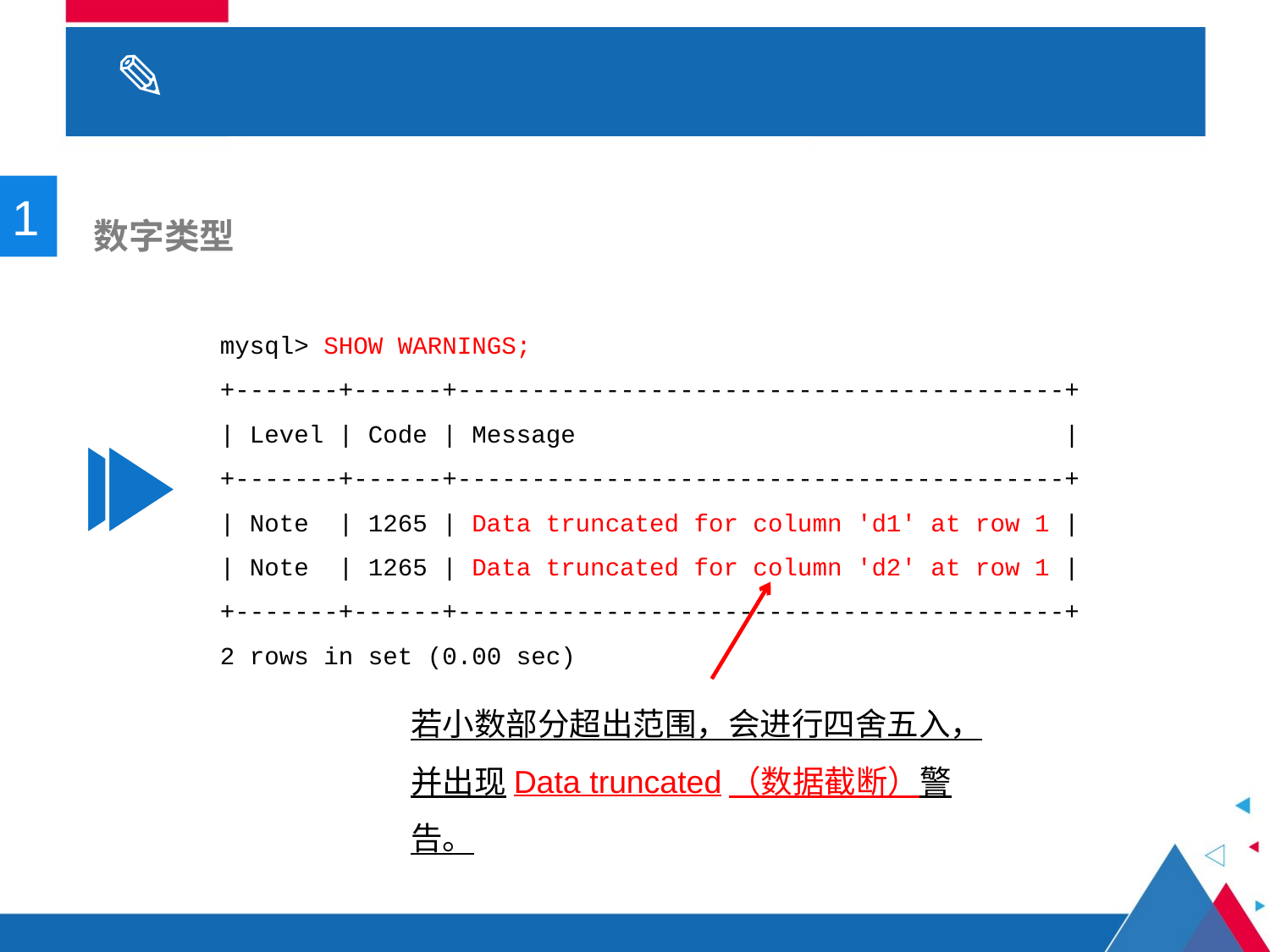

# 3.1 数据类型

1
  数字类型
mysql> SHOW WARNINGS;
+-------+------+-----------------------------------------+
| Level | Code | Message                                 |
+-------+------+-----------------------------------------+
| Note  | 1265 | Data truncated for column 'd1' at row 1 |
| Note  | 1265 | Data truncated for column 'd2' at row 1 |
+-------+------+-----------------------------------------+
2 rows in set (0.00 sec)

若小数部分超出范围，会进行四舍五入，
并出现Data truncated（数据截断）警告。